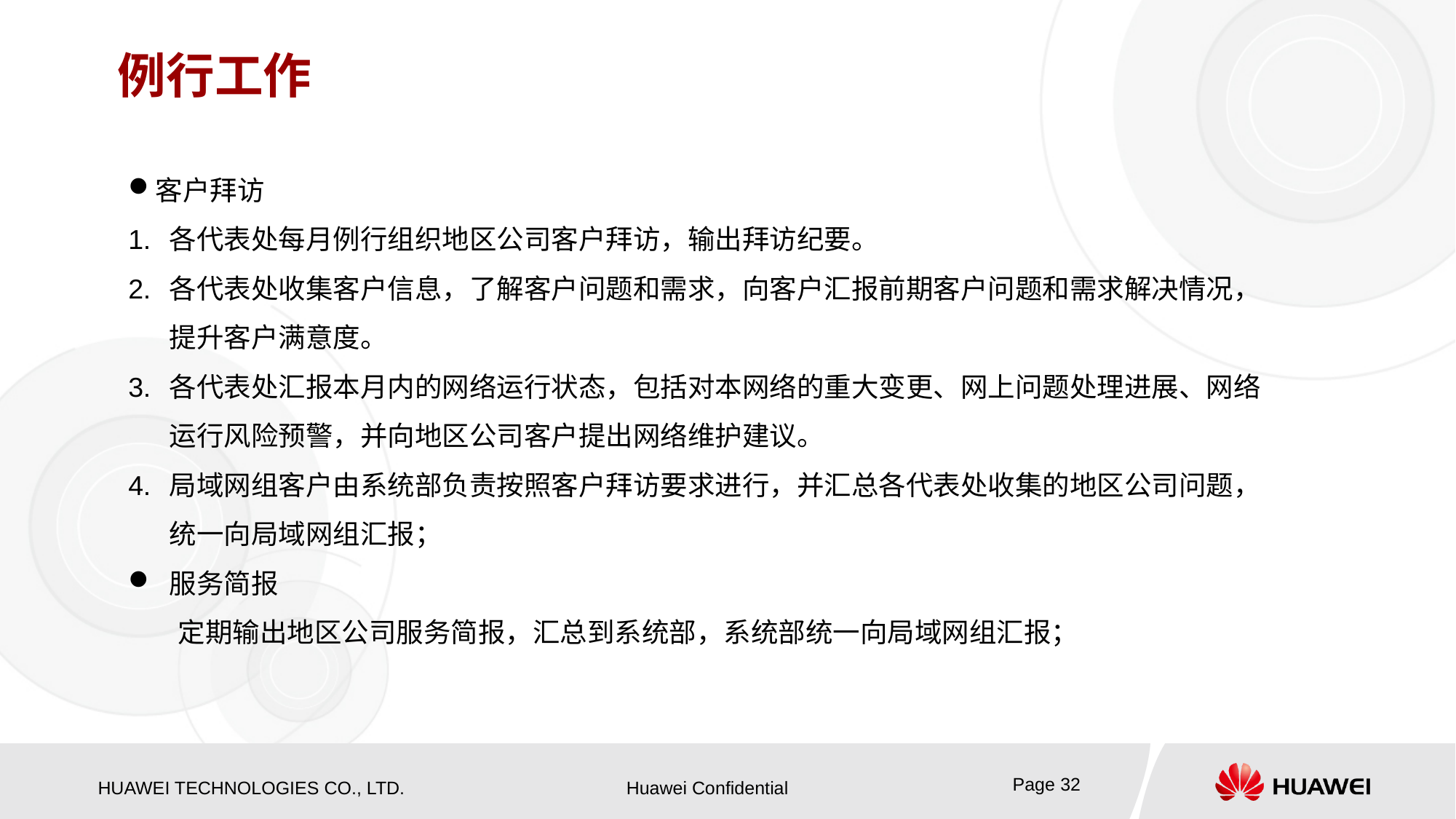

# 例行工作
客户拜访
各代表处每月例行组织地区公司客户拜访，输出拜访纪要。
各代表处收集客户信息，了解客户问题和需求，向客户汇报前期客户问题和需求解决情况，提升客户满意度。
各代表处汇报本月内的网络运行状态，包括对本网络的重大变更、网上问题处理进展、网络运行风险预警，并向地区公司客户提出网络维护建议。
局域网组客户由系统部负责按照客户拜访要求进行，并汇总各代表处收集的地区公司问题，统一向局域网组汇报；
服务简报
       定期输出地区公司服务简报，汇总到系统部，系统部统一向局域网组汇报；